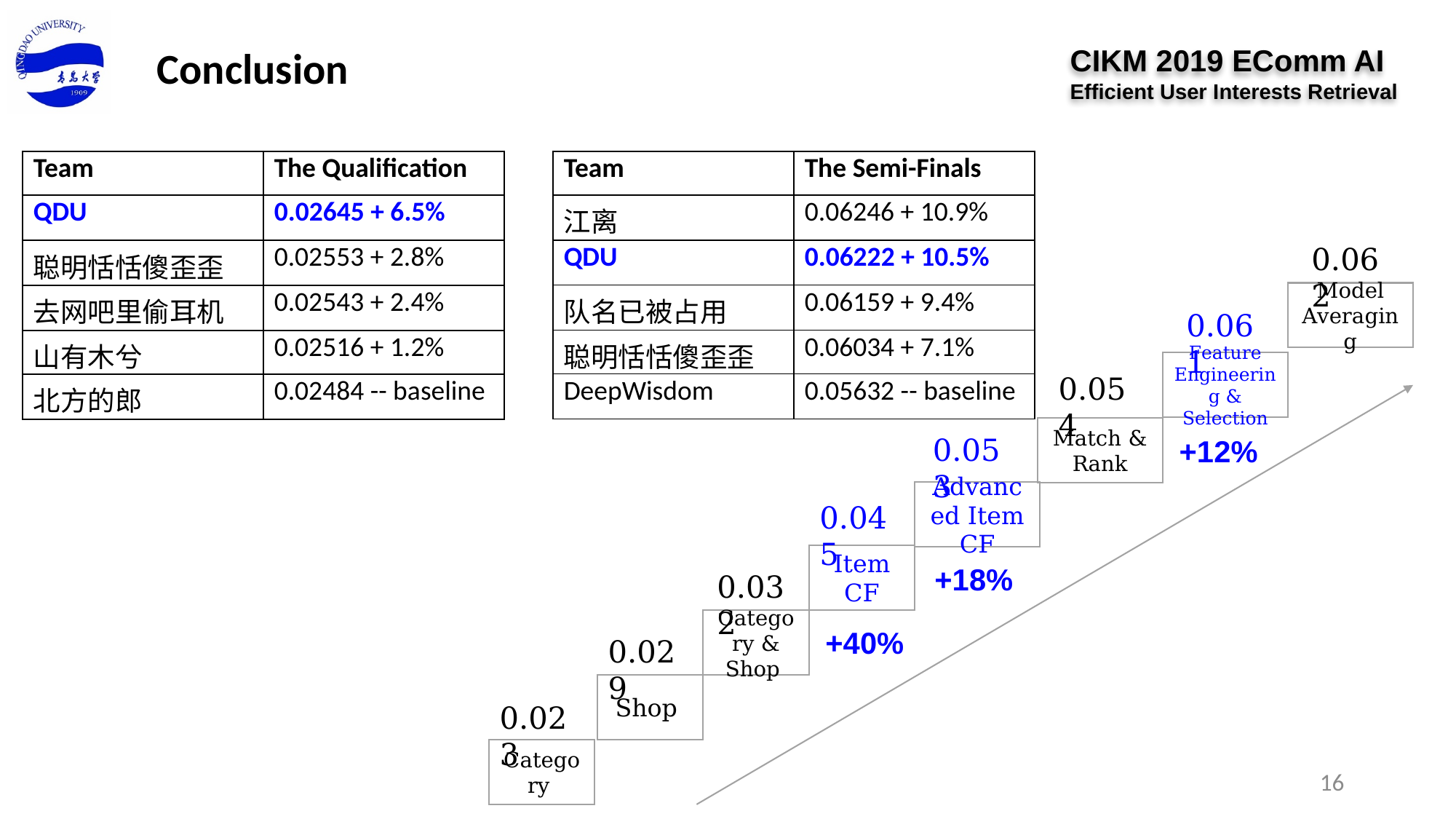

Conclusion
CIKM 2019 EComm AI
Efficient User Interests Retrieval
| Team | The Semi-Finals |
| --- | --- |
| 江离 | 0.06246 + 10.9% |
| QDU | 0.06222 + 10.5% |
| 队名已被占用 | 0.06159 + 9.4% |
| 聪明恬恬傻歪歪 | 0.06034 + 7.1% |
| DeepWisdom | 0.05632 -- baseline |
| Team | The Qualification |
| --- | --- |
| QDU | 0.02645 + 6.5% |
| 聪明恬恬傻歪歪 | 0.02553 + 2.8% |
| 去网吧里偷耳机 | 0.02543 + 2.4% |
| 山有木兮 | 0.02516 + 1.2% |
| 北方的郎 | 0.02484 -- baseline |
0.062
Model Averaging
Feature Engineering & Selection
Match & Rank
Advanced Item CF
Item CF
Category & Shop
Shop
Category
0.061
0.054
0.053
0.045
0.032
0.029
0.023
+12%
+18%
+40%
16